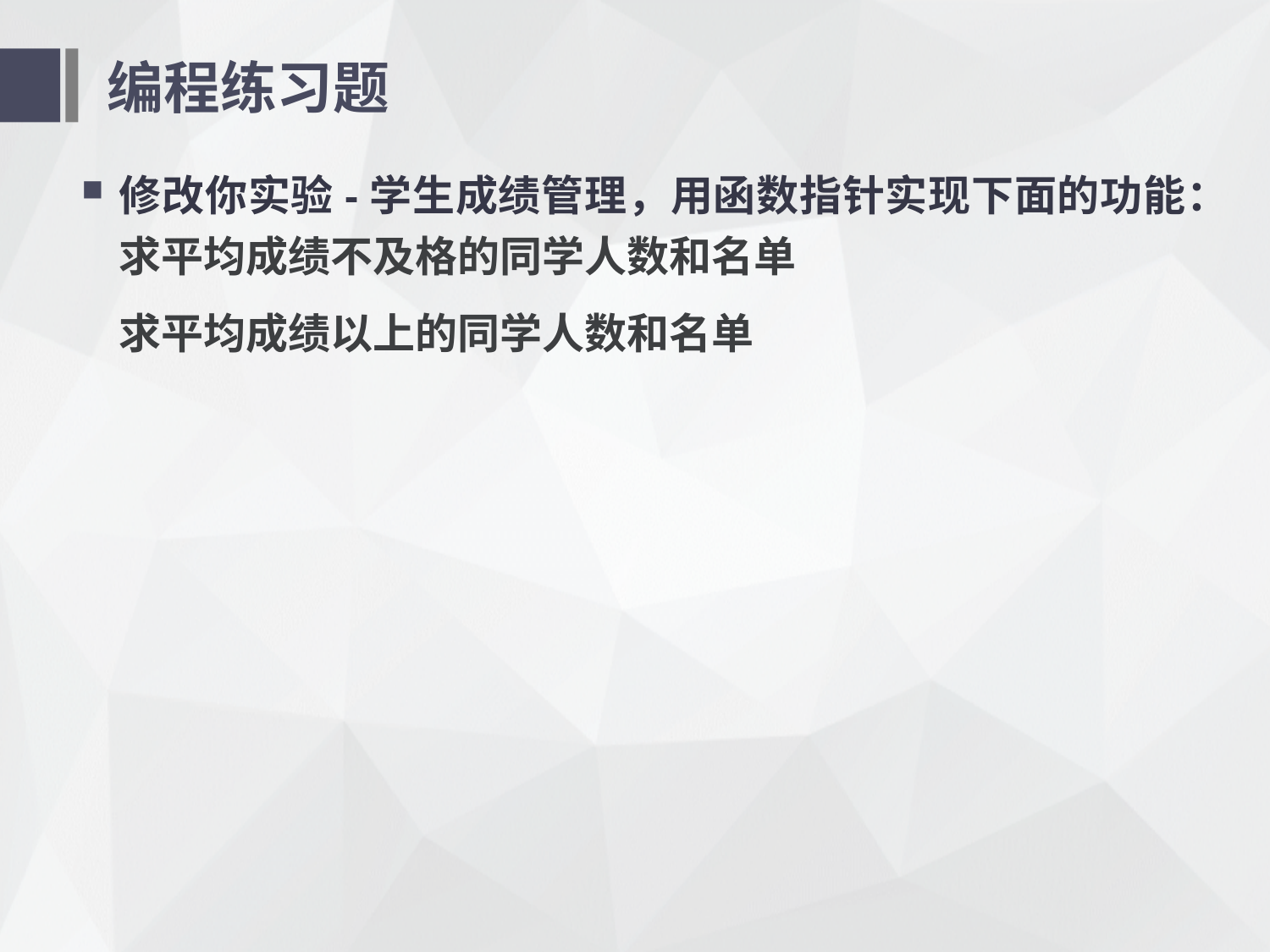

# 编程练习题
修改你实验-学生成绩管理，用函数指针实现下面的功能：
求平均成绩不及格的同学人数和名单
求平均成绩以上的同学人数和名单